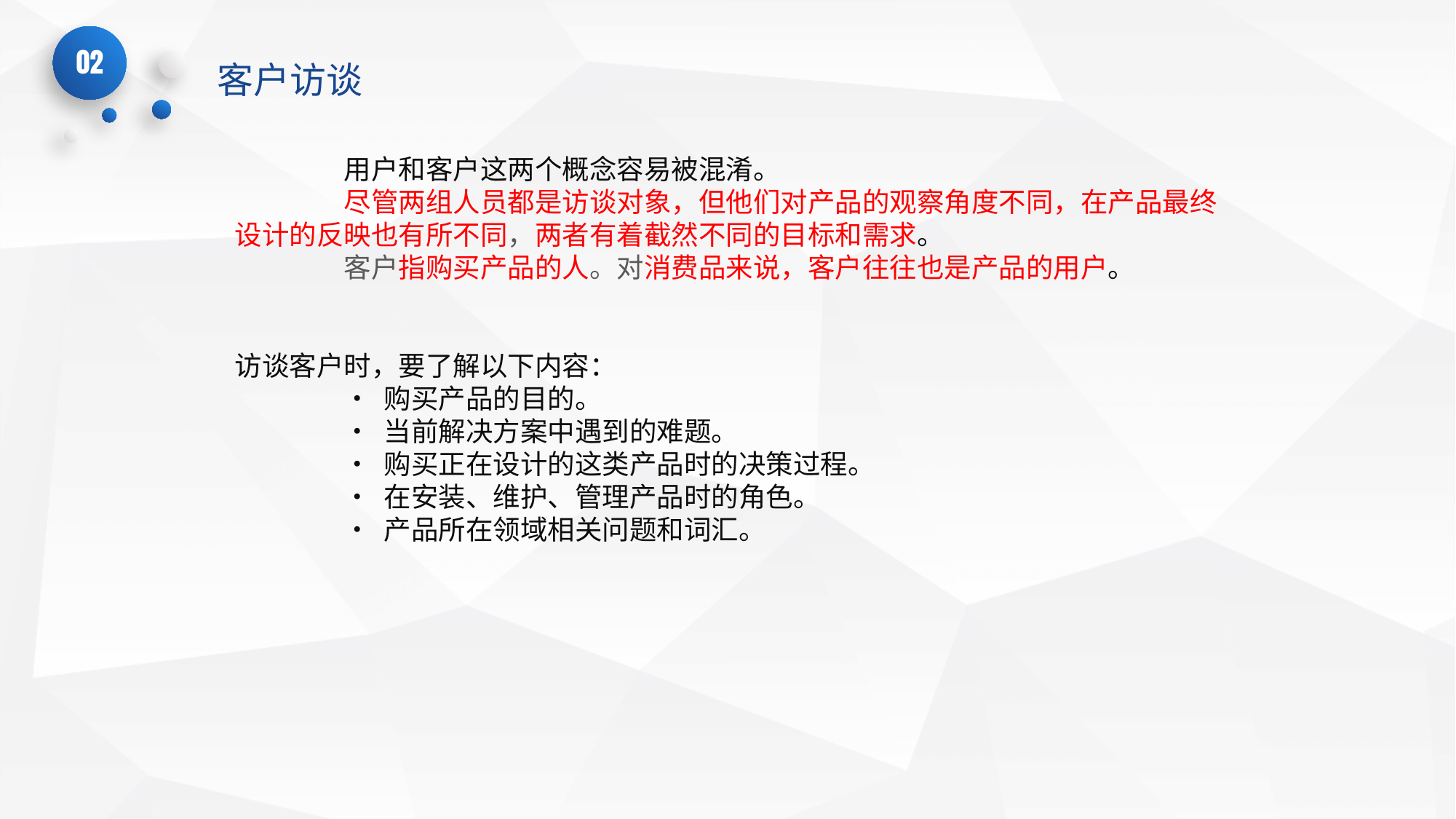

02

客户访谈

	用户和客户这两个概念容易被混淆。
	尽管两组人员都是访谈对象，但他们对产品的观察角度不同，在产品最终设计的反映也有所不同，两者有着截然不同的目标和需求。
	客户指购买产品的人。对消费品来说，客户往往也是产品的用户。

访谈客户时，要了解以下内容：
	• 购买产品的目的。
	• 当前解决方案中遇到的难题。
	• 购买正在设计的这类产品时的决策过程。
	• 在安装、维护、管理产品时的角色。
	• 产品所在领域相关问题和词汇。